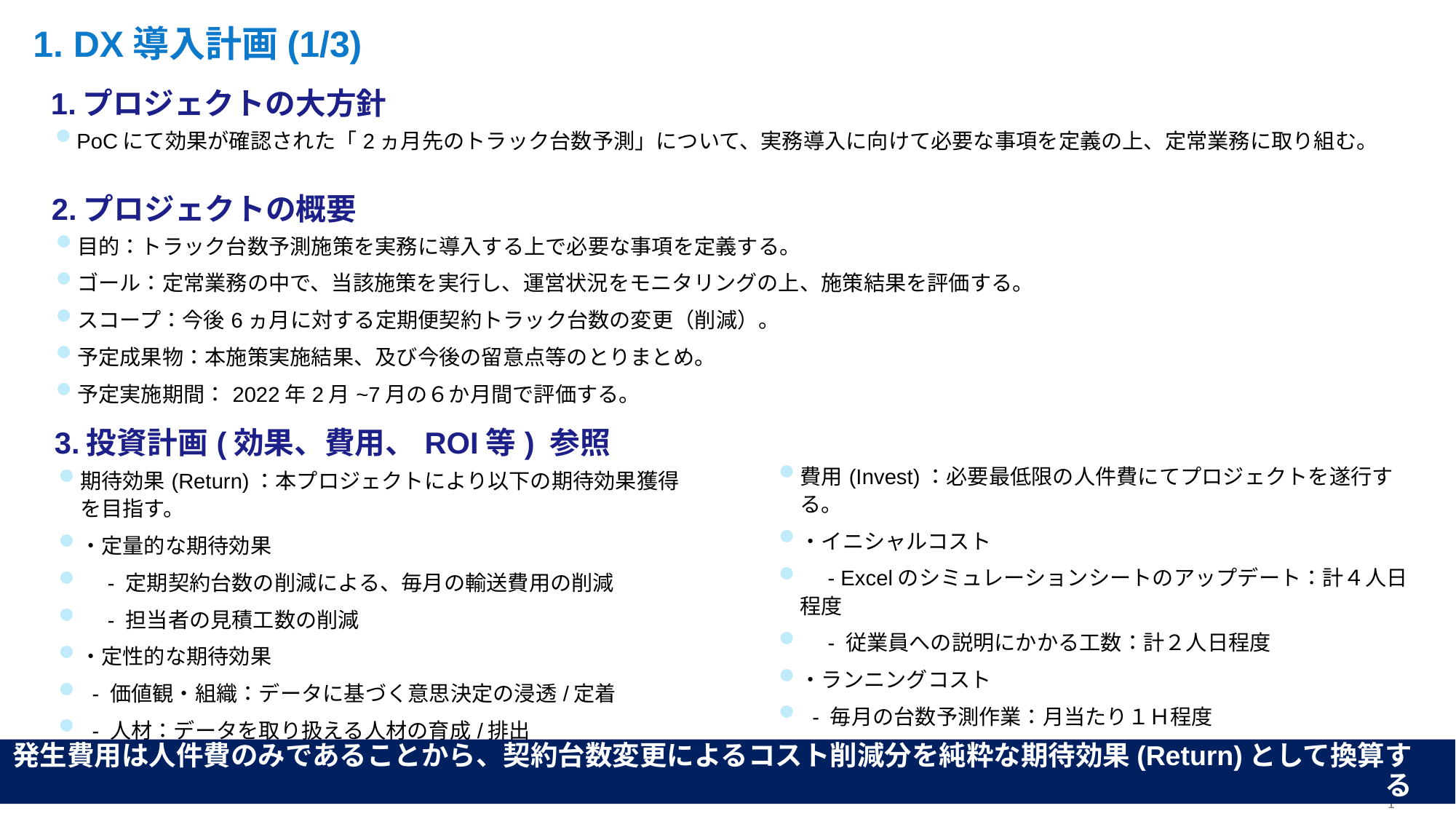

P214
1. DX導入計画(1/3)
| 1.プロジェクトの大方針 |
| --- |
| PoCにて効果が確認された「2ヵ月先のトラック台数予測」について、実務導入に向けて必要な事項を定義の上、定常業務に取り組む。 |
| 2.プロジェクトの概要 |
| --- |
| 目的：トラック台数予測施策を実務に導入する上で必要な事項を定義する。 ゴール：定常業務の中で、当該施策を実行し、運営状況をモニタリングの上、施策結果を評価する。 スコープ：今後6ヵ月に対する定期便契約トラック台数の変更（削減）。 予定成果物：本施策実施結果、及び今後の留意点等のとりまとめ。 予定実施期間：2022年2月~7月の６か月間で評価する。 |
| 3.投資計画(効果、費用、ROI等) 参照 |
| --- |
| 期待効果(Return)：本プロジェクトにより以下の期待効果獲得を目指す。 ・定量的な期待効果 　- 定期契約台数の削減による、毎月の輸送費用の削減 　- 担当者の見積工数の削減 ・定性的な期待効果 - 価値観・組織：データに基づく意思決定の浸透/定着 - 人材：データを取り扱える人材の育成/排出 - データ：施策実行時のデータ収集 |
| 費用(Invest)：必要最低限の人件費にてプロジェクトを遂行する。 ・イニシャルコスト 　- Excelのシミュレーションシートのアップデート：計４人日程度 　- 従業員への説明にかかる工数：計２人日程度 ・ランニングコスト - 毎月の台数予測作業：月当たり１Ｈ程度 |
| --- |
発生費用は人件費のみであることから、契約台数変更によるコスト削減分を純粋な期待効果(Return)として換算する
|  |
| --- |